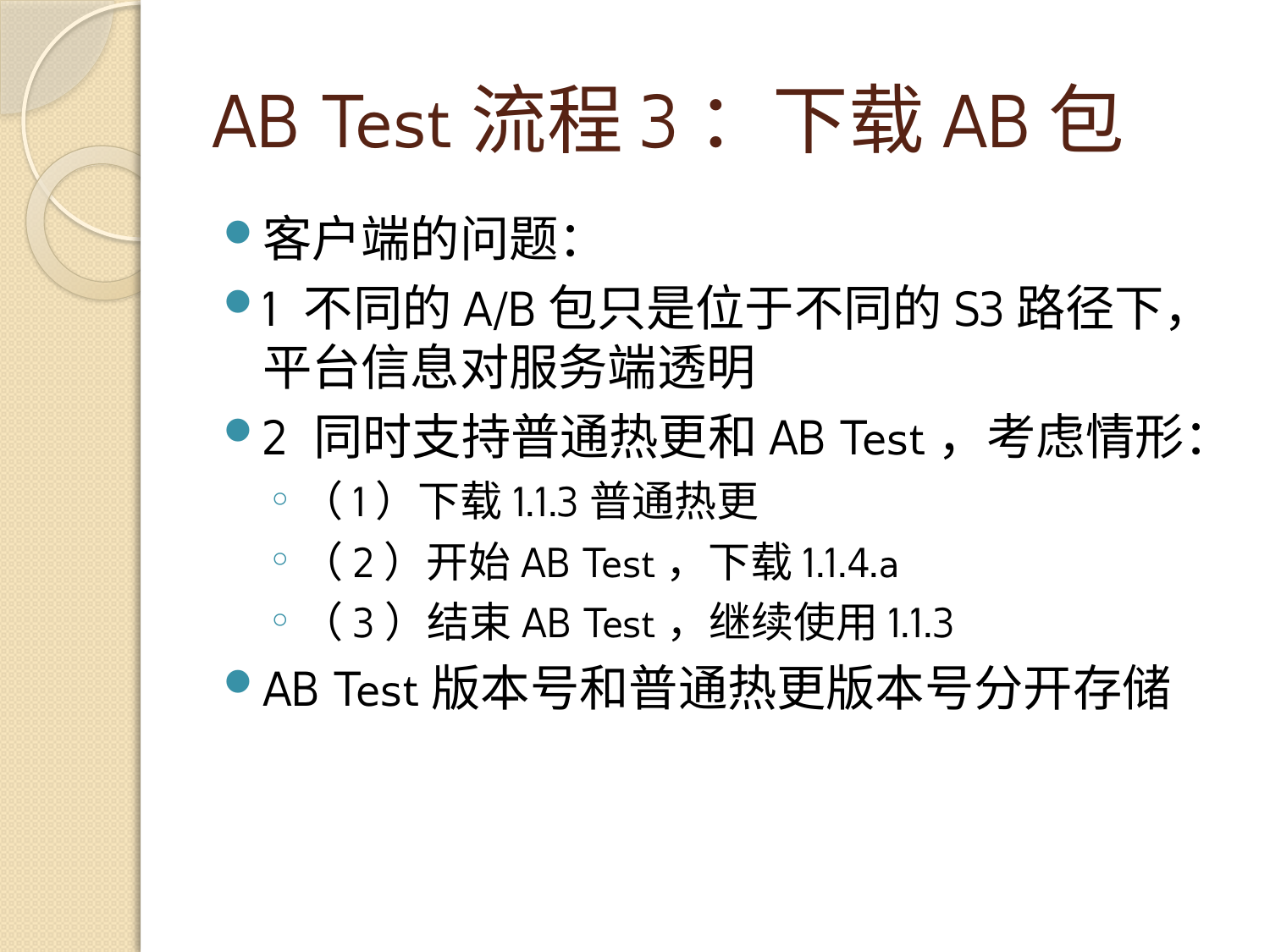

# AB Test流程3：下载AB包
客户端的问题：
1 不同的A/B包只是位于不同的S3路径下，平台信息对服务端透明
2 同时支持普通热更和AB Test，考虑情形：
（1）下载1.1.3普通热更
（2）开始AB Test，下载1.1.4.a
（3）结束AB Test，继续使用1.1.3
AB Test版本号和普通热更版本号分开存储